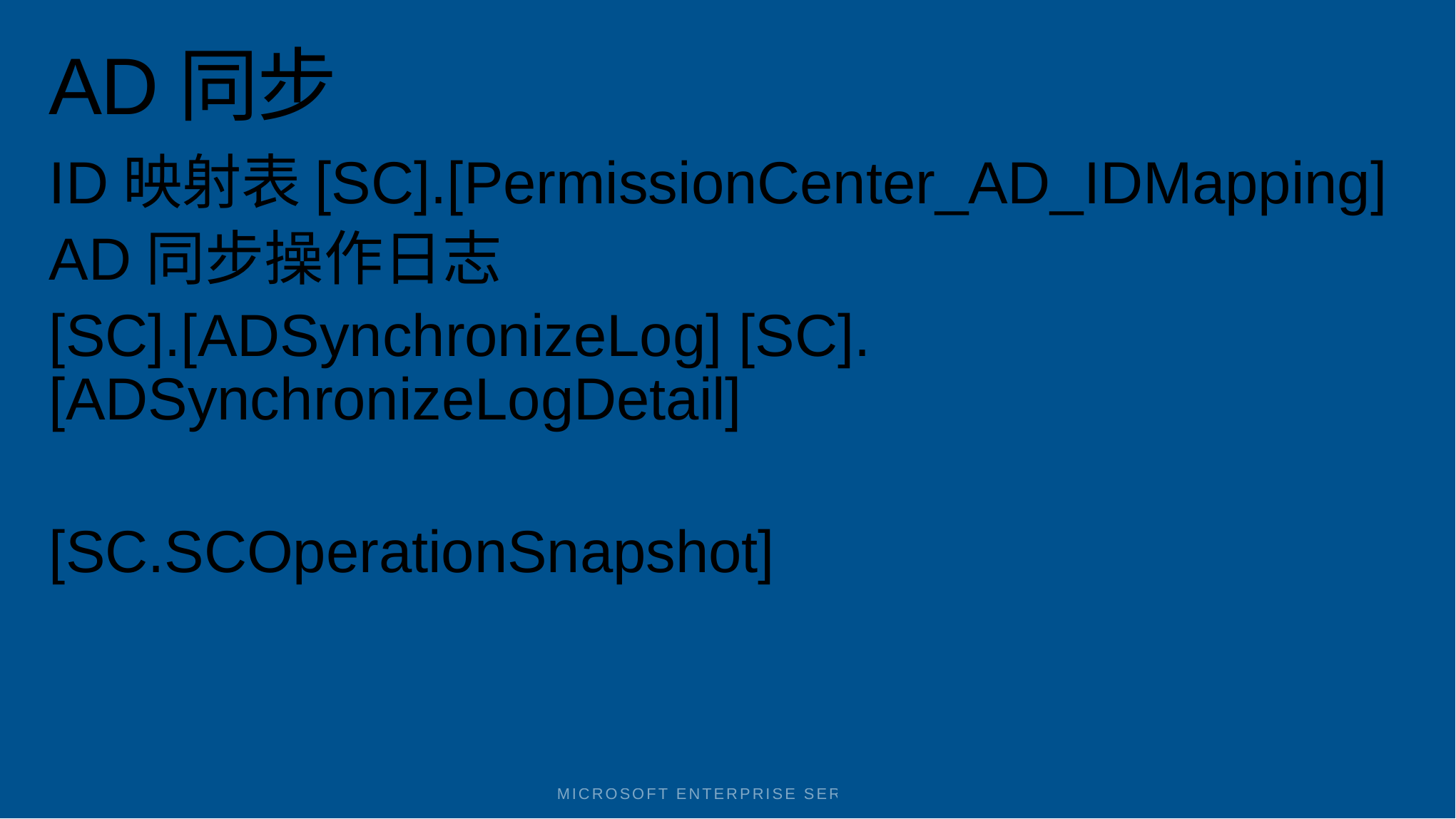

# AD同步
ID映射表[SC].[PermissionCenter_AD_IDMapping]
AD同步操作日志
[SC].[ADSynchronizeLog] [SC].[ADSynchronizeLogDetail]

[SC.SCOperationSnapshot]